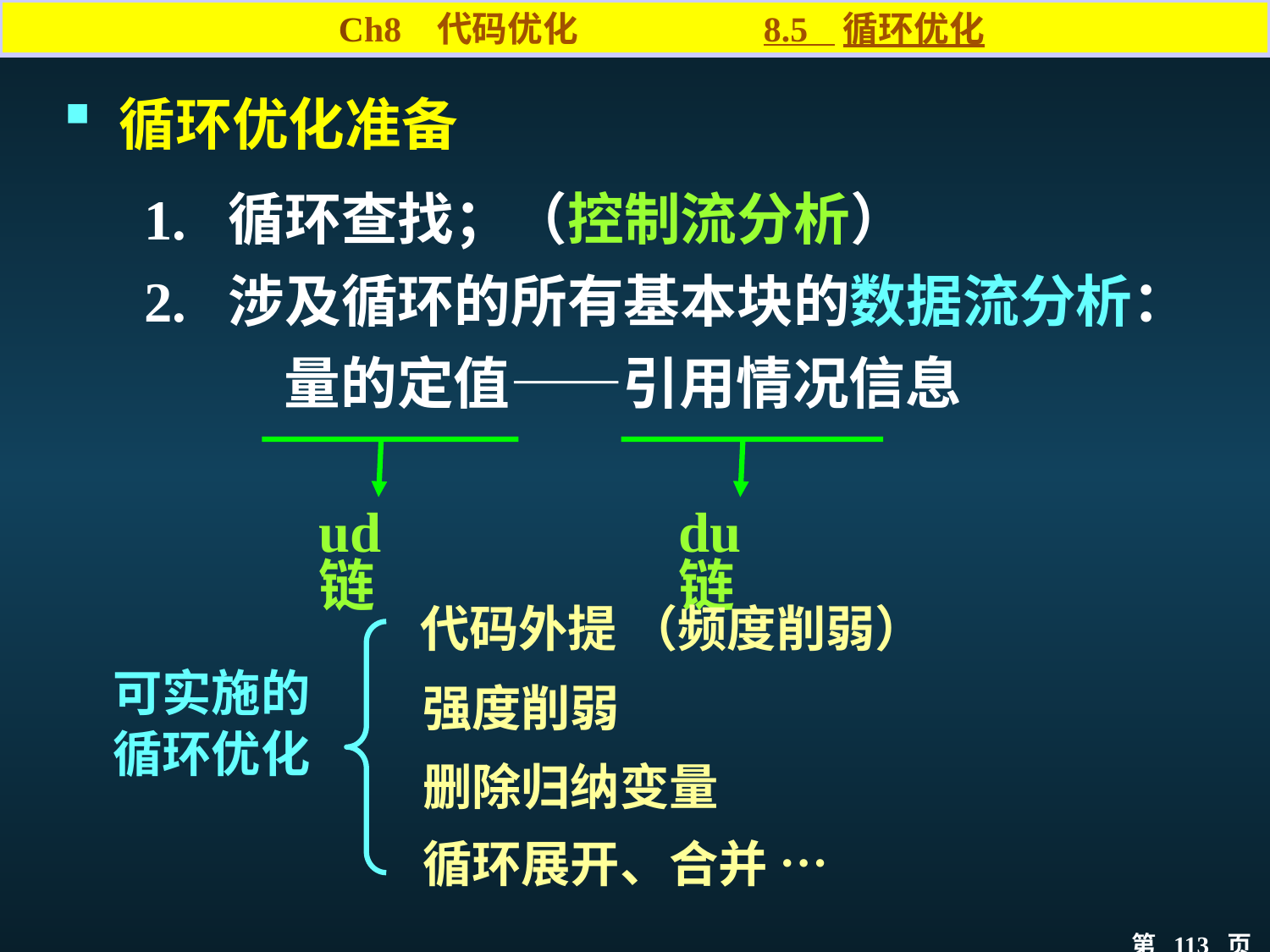

Ch8   代码优化                      8.5   循环优化
 循环优化准备
  1.  循环查找；（控制流分析）
  2.  涉及循环的所有基本块的数据流分析：
            量的定值——引用情况信息

ud链

du链
代码外提 （频度削弱）

可实施的
循环优化
强度削弱
删除归纳变量
循环展开、合并 …